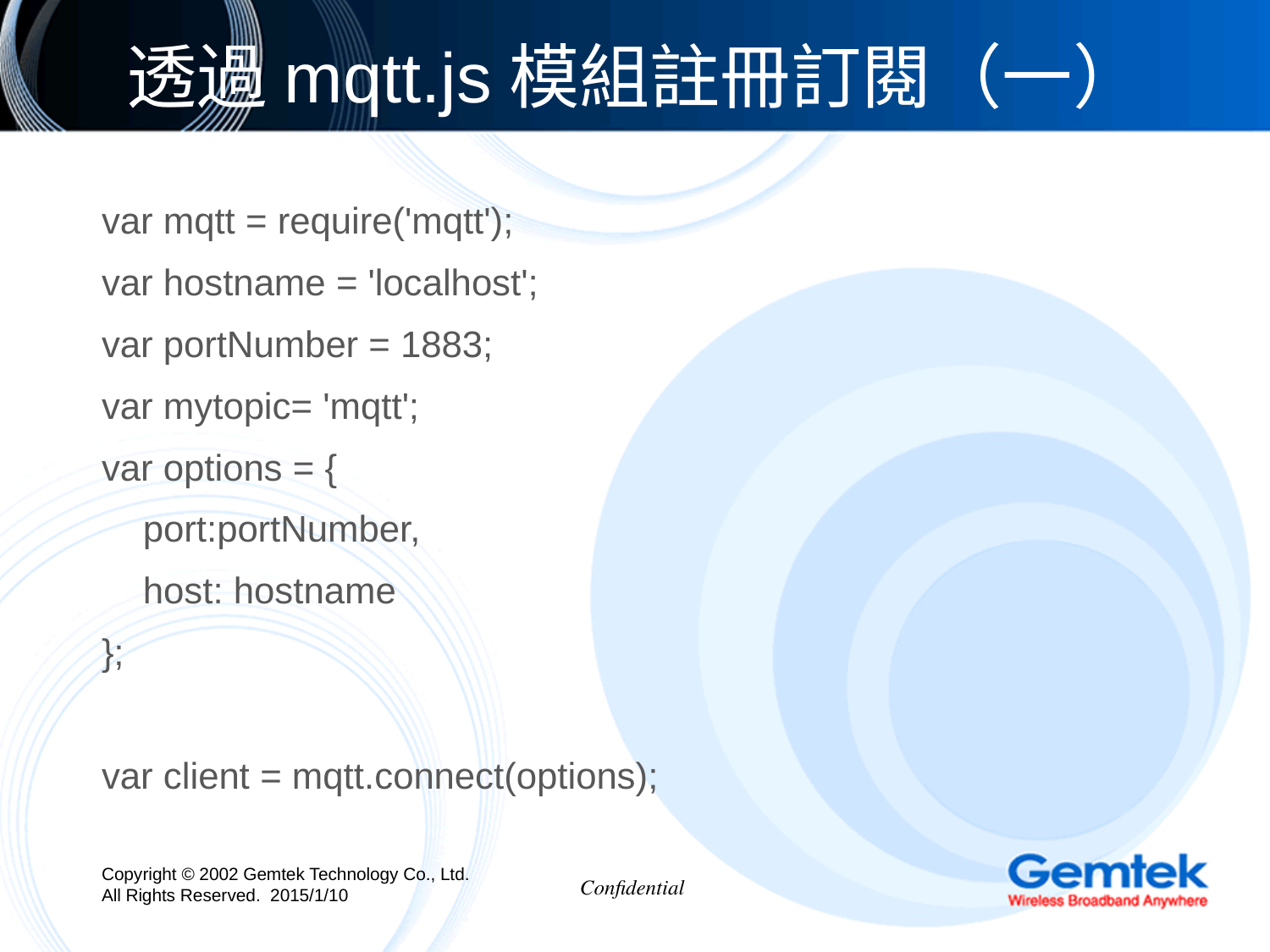

# 透過mqtt.js模組註冊訂閱（一）
var mqtt = require('mqtt');
var hostname = 'localhost';
var portNumber = 1883;
var mytopic= 'mqtt';
var options = {
    port:portNumber,
    host: hostname
};

var client = mqtt.connect(options);